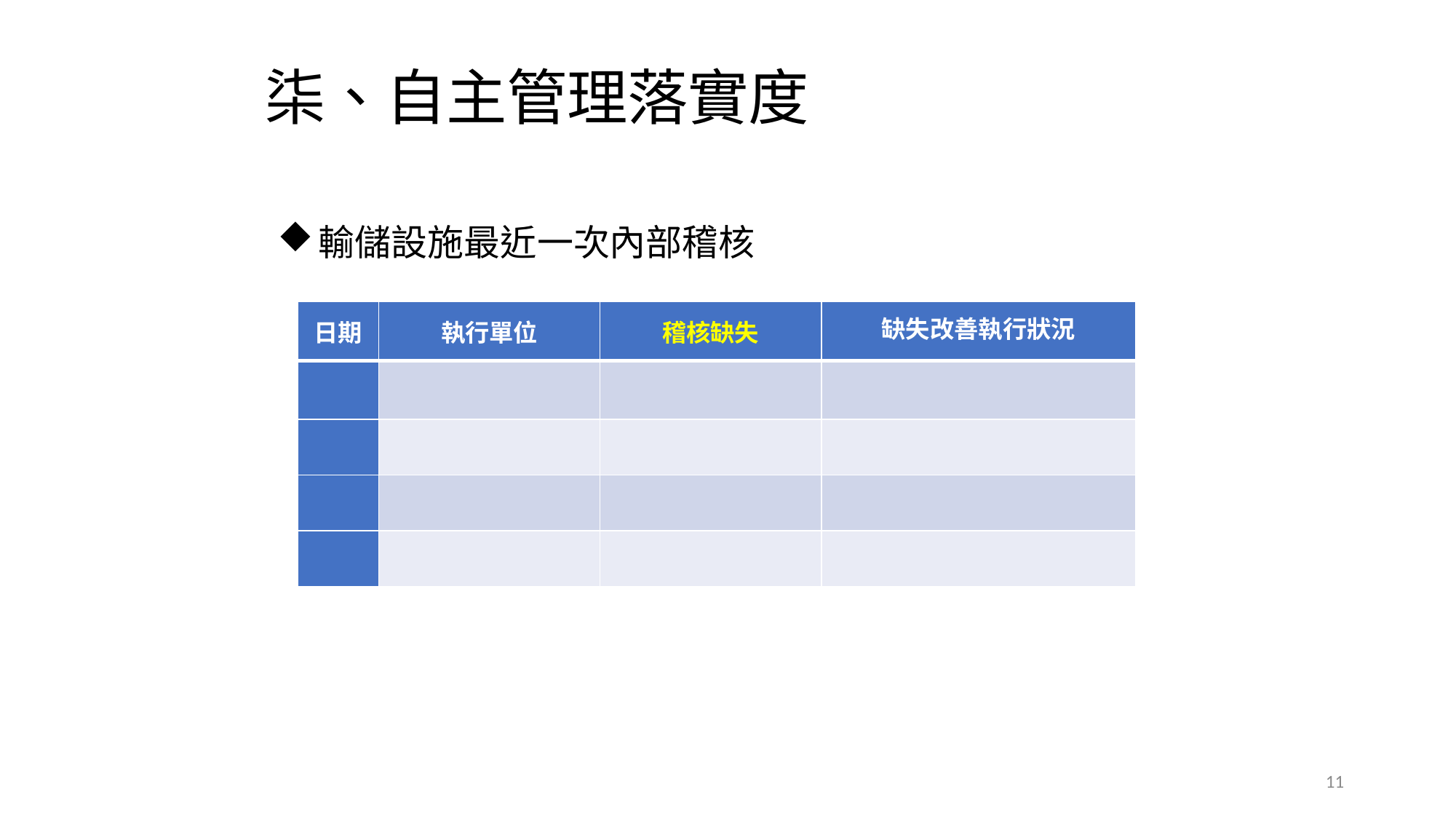

# 柒、自主管理落實度
輸儲設施最近一次內部稽核
| 日期 | 執行單位 | 稽核缺失 | 缺失改善執行狀況 |
| --- | --- | --- | --- |
|  |  |  |  |
|  |  |  |  |
|  |  |  |  |
|  |  |  |  |
11